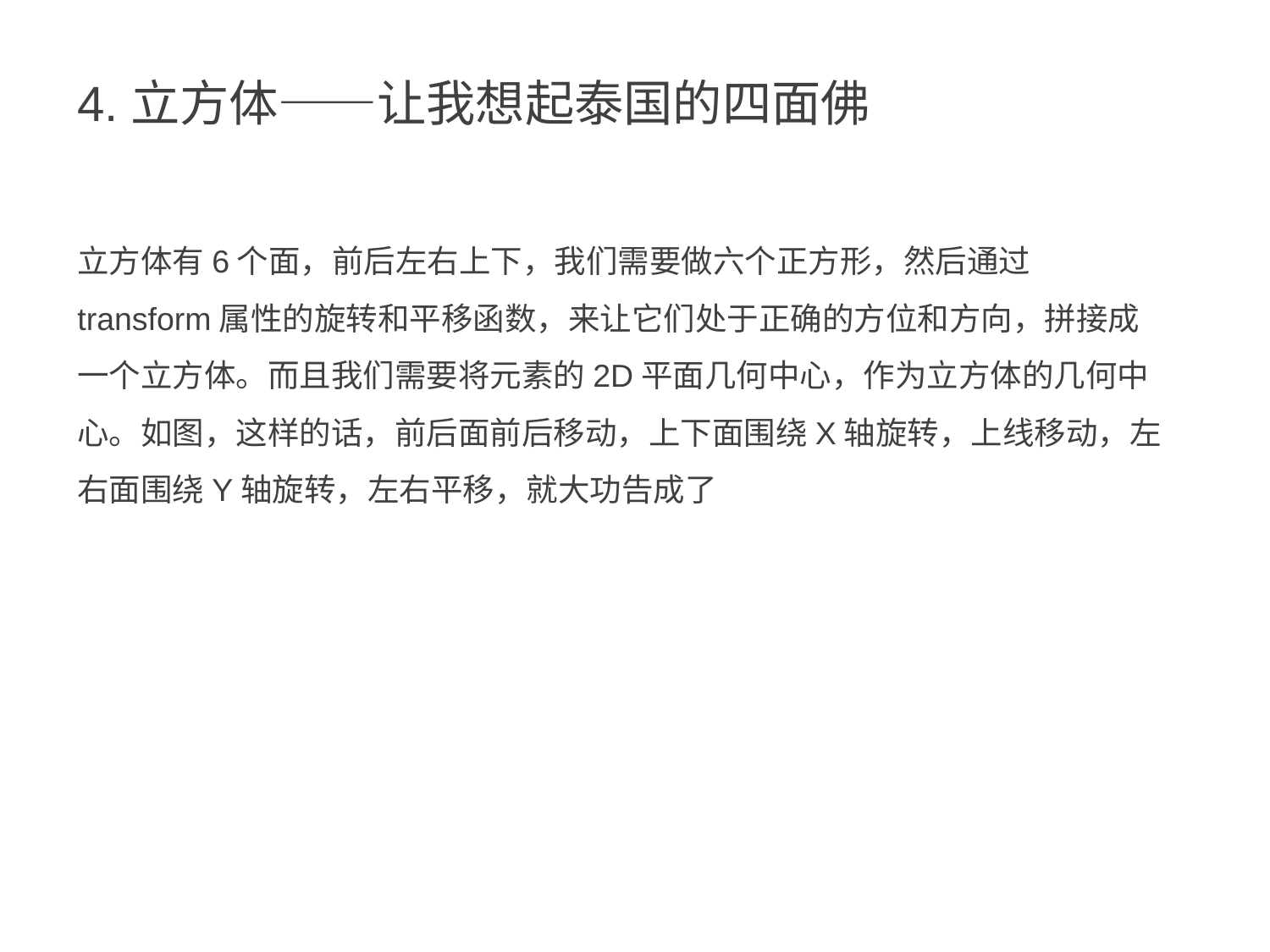

4.立方体——让我想起泰国的四面佛
立方体有6个面，前后左右上下，我们需要做六个正方形，然后通过transform属性的旋转和平移函数，来让它们处于正确的方位和方向，拼接成一个立方体。而且我们需要将元素的2D平面几何中心，作为立方体的几何中心。如图，这样的话，前后面前后移动，上下面围绕X轴旋转，上线移动，左右面围绕Y轴旋转，左右平移，就大功告成了